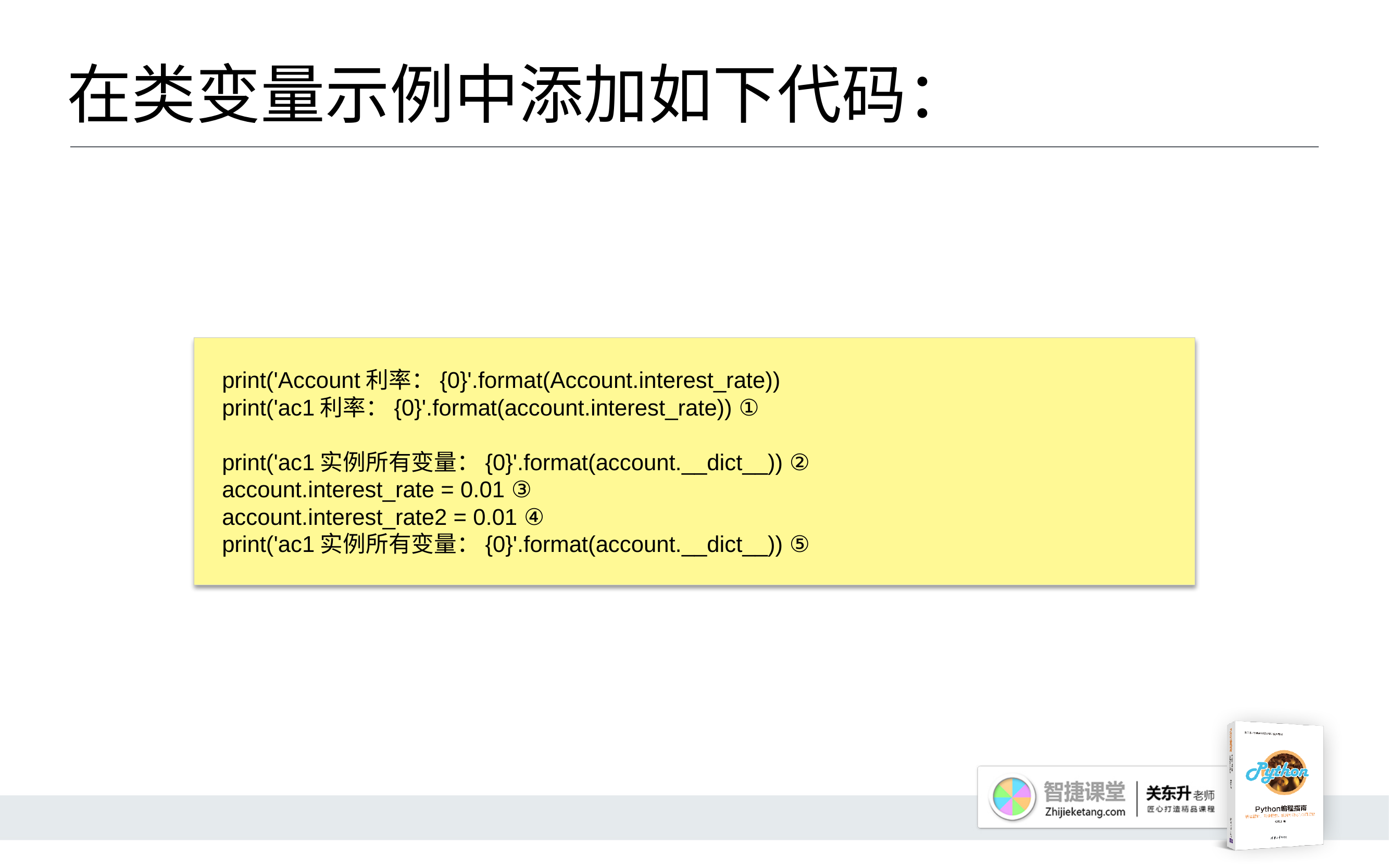

# 在类变量示例中添加如下代码：
print('Account利率：{0}'.format(Account.interest_rate))
print('ac1利率：{0}'.format(account.interest_rate)) ①

print('ac1实例所有变量：{0}'.format(account.__dict__)) ②
account.interest_rate = 0.01 ③
account.interest_rate2 = 0.01 ④
print('ac1实例所有变量：{0}'.format(account.__dict__)) ⑤